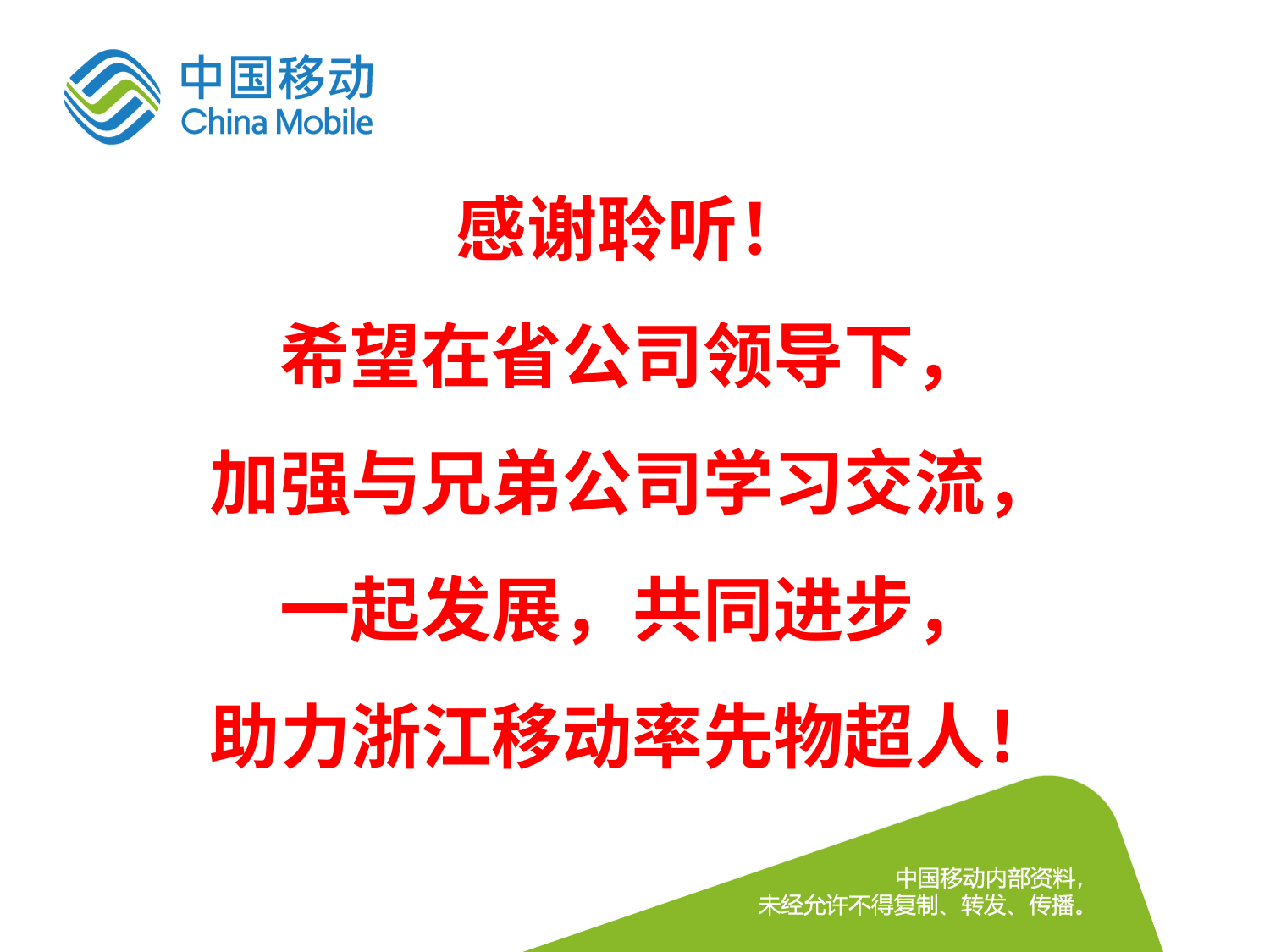

感谢聆听！
希望在省公司领导下，
加强与兄弟公司学习交流，
一起发展，共同进步，
助力浙江移动率先物超人！